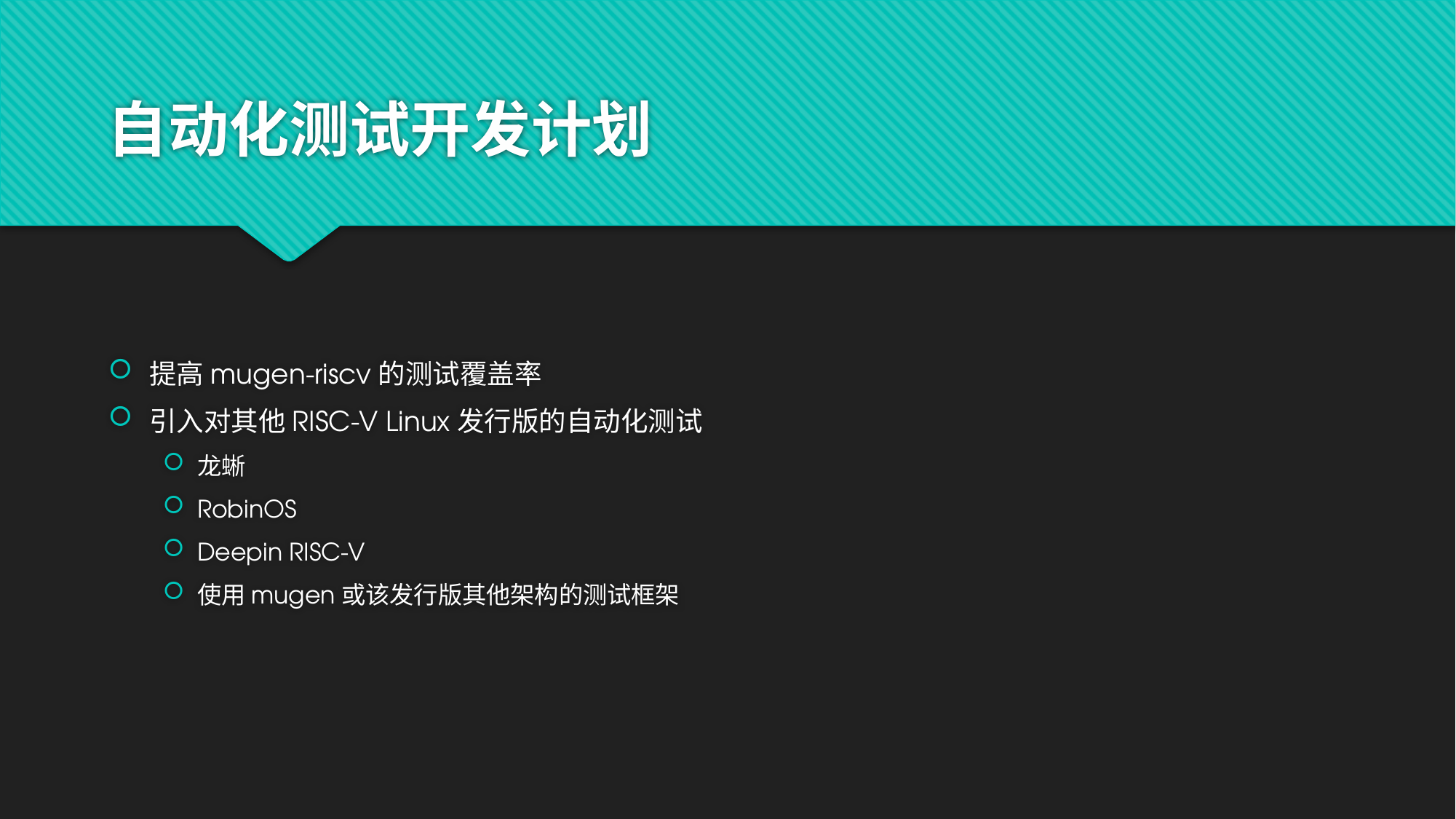

# 自动化测试开发计划
提高mugen-riscv的测试覆盖率
引入对其他RISC-V Linux发行版的自动化测试
龙蜥
RobinOS
Deepin RISC-V
使用mugen或该发行版其他架构的测试框架